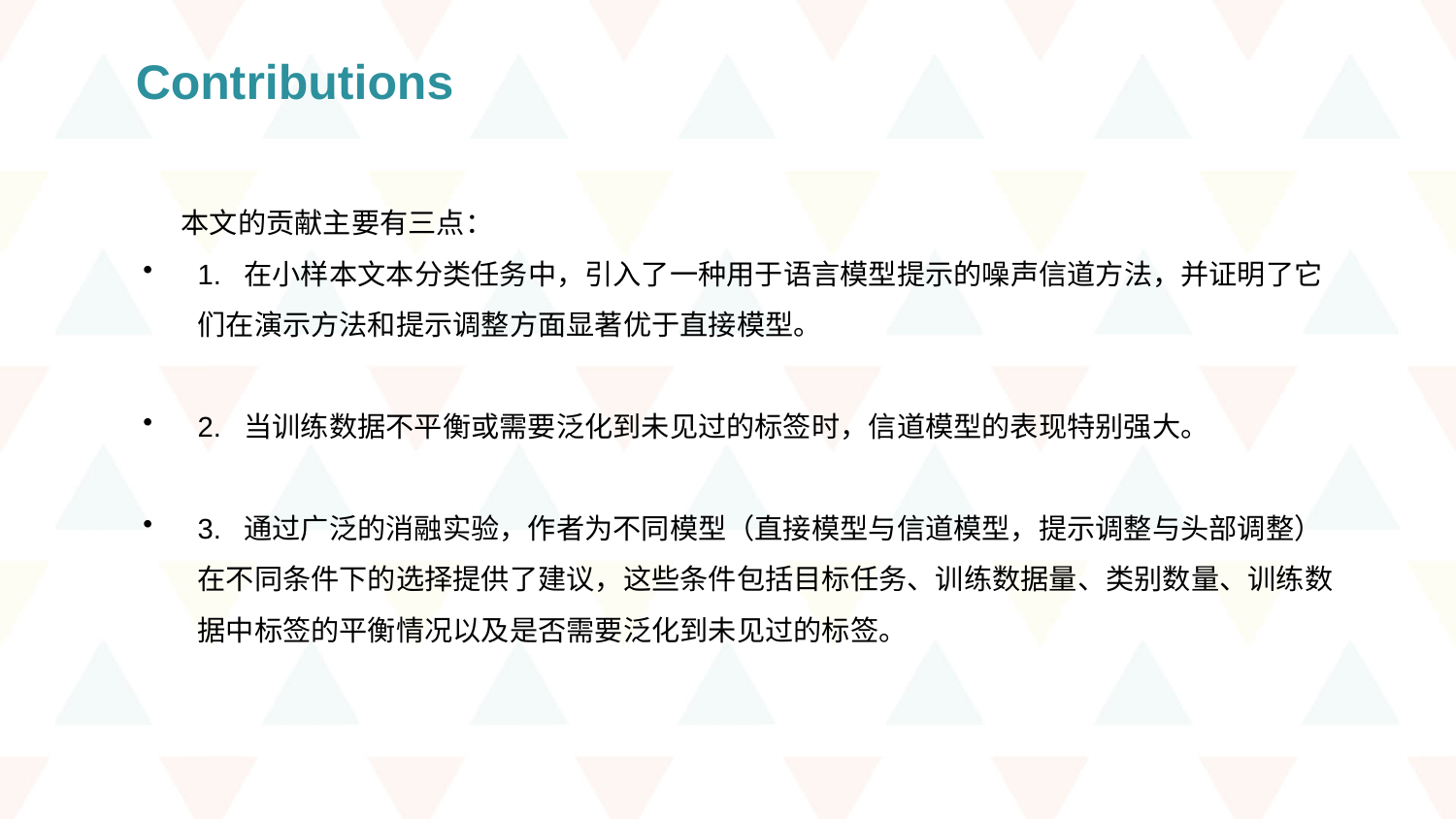

Contributions
     本文的贡献主要有三点：
1.  在小样本文本分类任务中，引入了一种用于语言模型提示的噪声信道方法，并证明了它们在演示方法和提示调整方面显著优于直接模型。

2.  当训练数据不平衡或需要泛化到未见过的标签时，信道模型的表现特别强大。

3.  通过广泛的消融实验，作者为不同模型（直接模型与信道模型，提示调整与头部调整）在不同条件下的选择提供了建议，这些条件包括目标任务、训练数据量、类别数量、训练数据中标签的平衡情况以及是否需要泛化到未见过的标签。